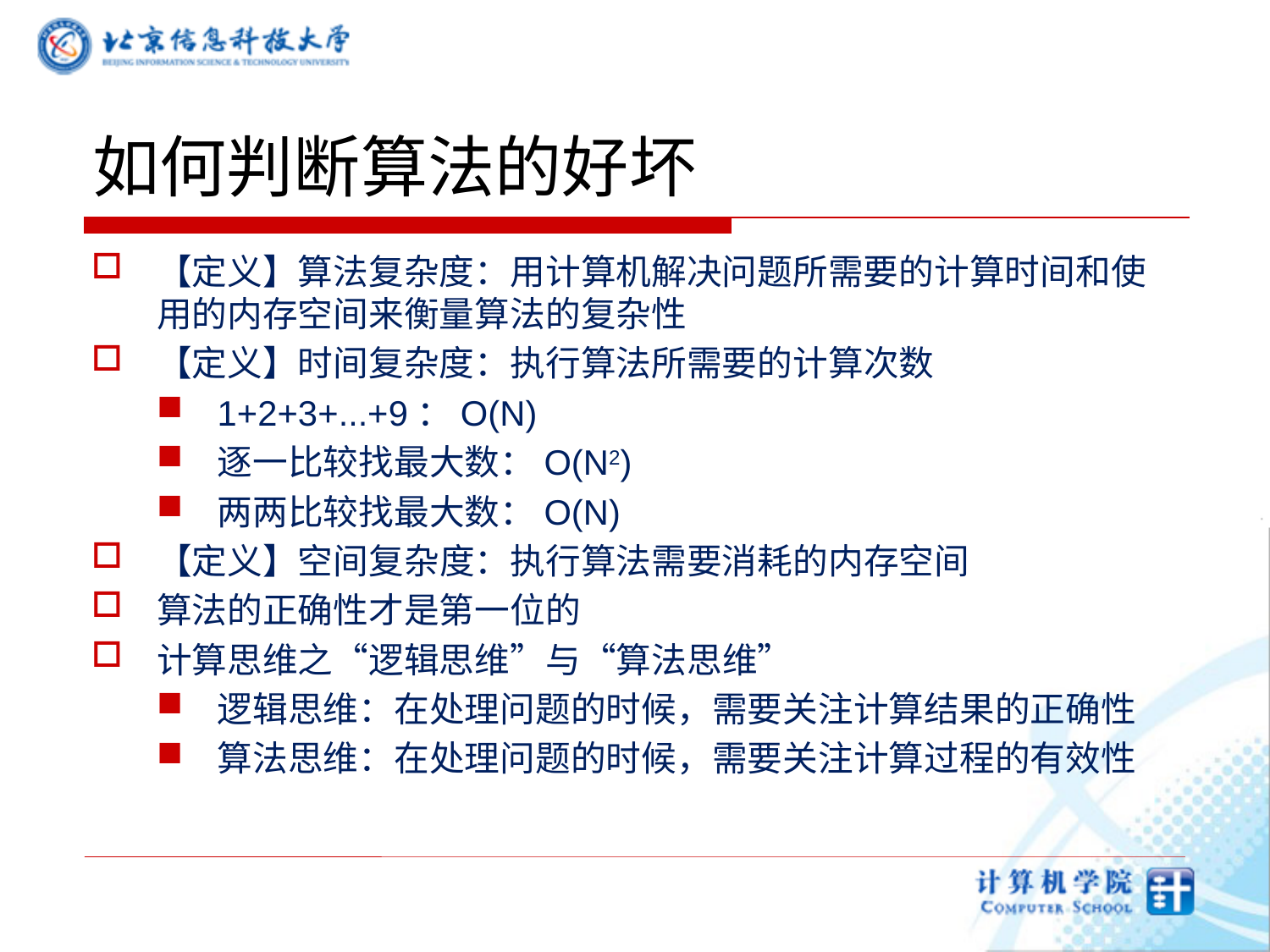

# 如何判断算法的好坏
【定义】算法复杂度：用计算机解决问题所需要的计算时间和使用的内存空间来衡量算法的复杂性
【定义】时间复杂度：执行算法所需要的计算次数
1+2+3+...+9：O(N)
逐一比较找最大数：O(N2)
两两比较找最大数：O(N)
【定义】空间复杂度：执行算法需要消耗的内存空间
算法的正确性才是第一位的
计算思维之“逻辑思维”与“算法思维”
逻辑思维：在处理问题的时候，需要关注计算结果的正确性
算法思维：在处理问题的时候，需要关注计算过程的有效性